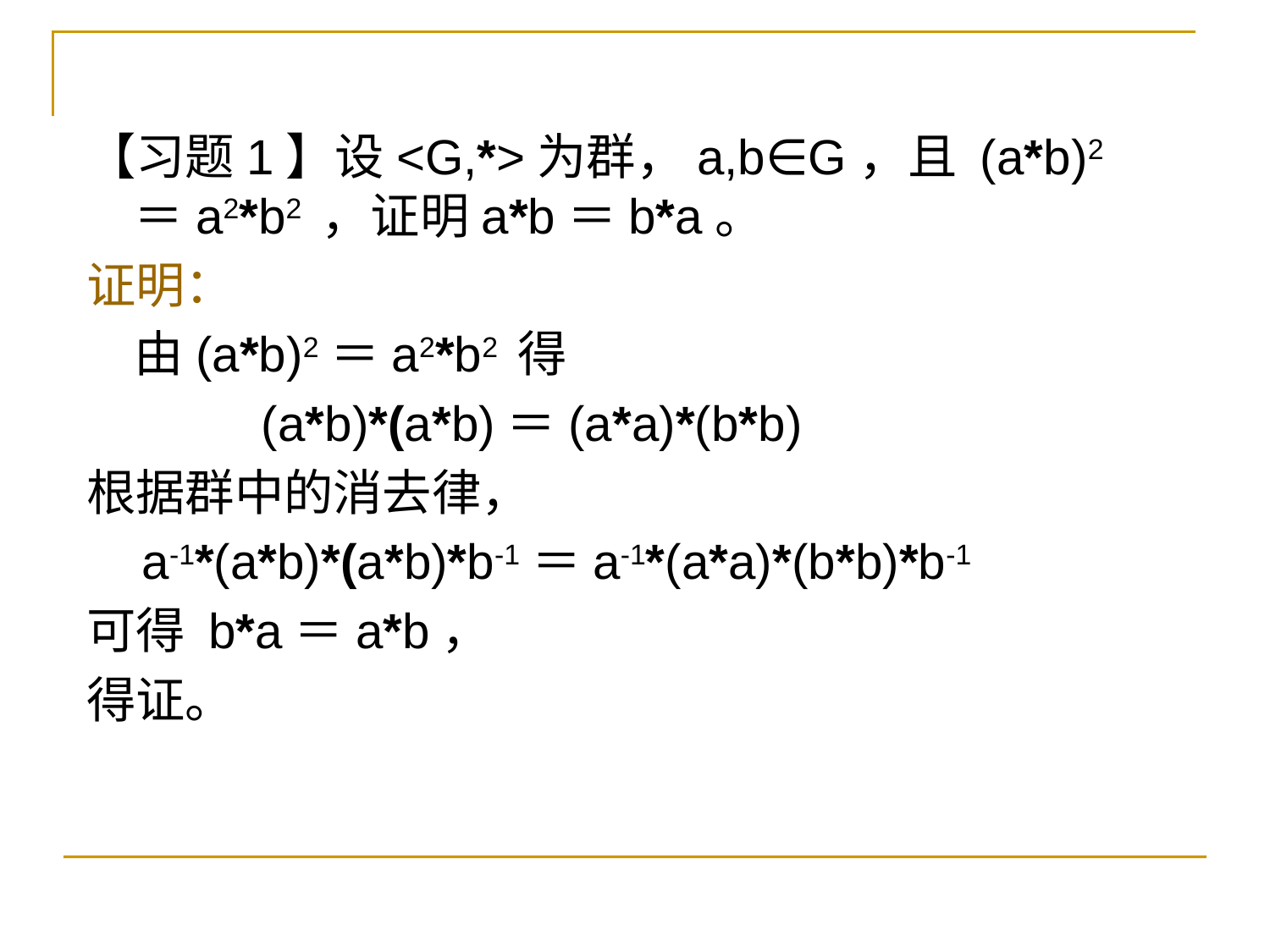

【习题1】设<G,*>为群，a,b∈G，且 (a*b)2＝a2*b2 ，证明a*b＝b*a。
证明：
	由(a*b)2＝a2*b2 得
		(a*b)*(a*b)＝(a*a)*(b*b)
根据群中的消去律，
    a-1*(a*b)*(a*b)*b-1＝a-1*(a*a)*(b*b)*b-1
可得 b*a＝a*b，
得证。